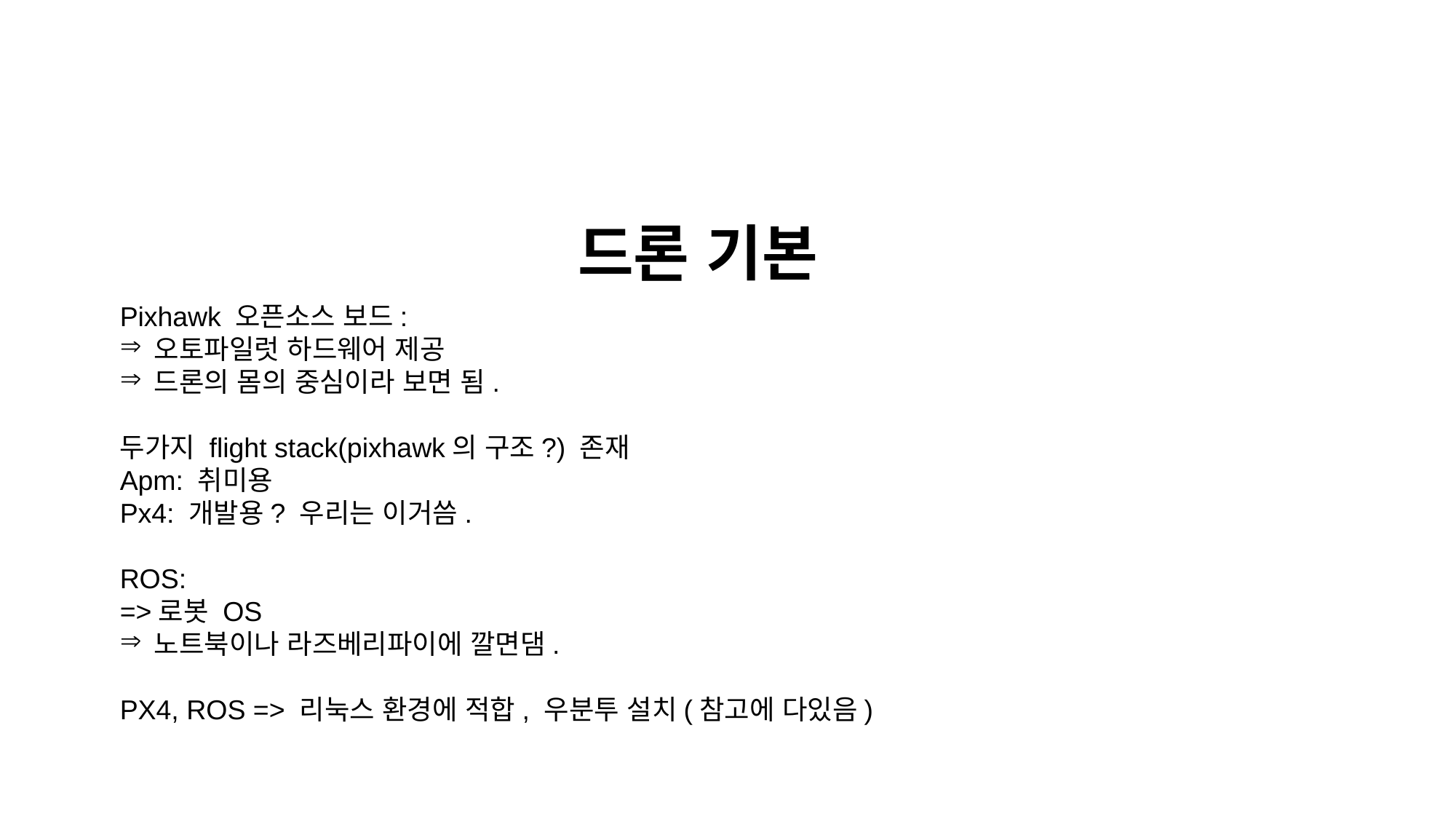

드론 기본
Pixhawk 오픈소스 보드:
오토파일럿 하드웨어 제공
드론의 몸의 중심이라 보면 됨.

두가지 flight stack(pixhawk의 구조?) 존재
Apm: 취미용
Px4: 개발용? 우리는 이거씀.

ROS:
=>로봇 OS
노트북이나 라즈베리파이에 깔면댐.

PX4, ROS => 리눅스 환경에 적합, 우분투 설치(참고에 다있음)